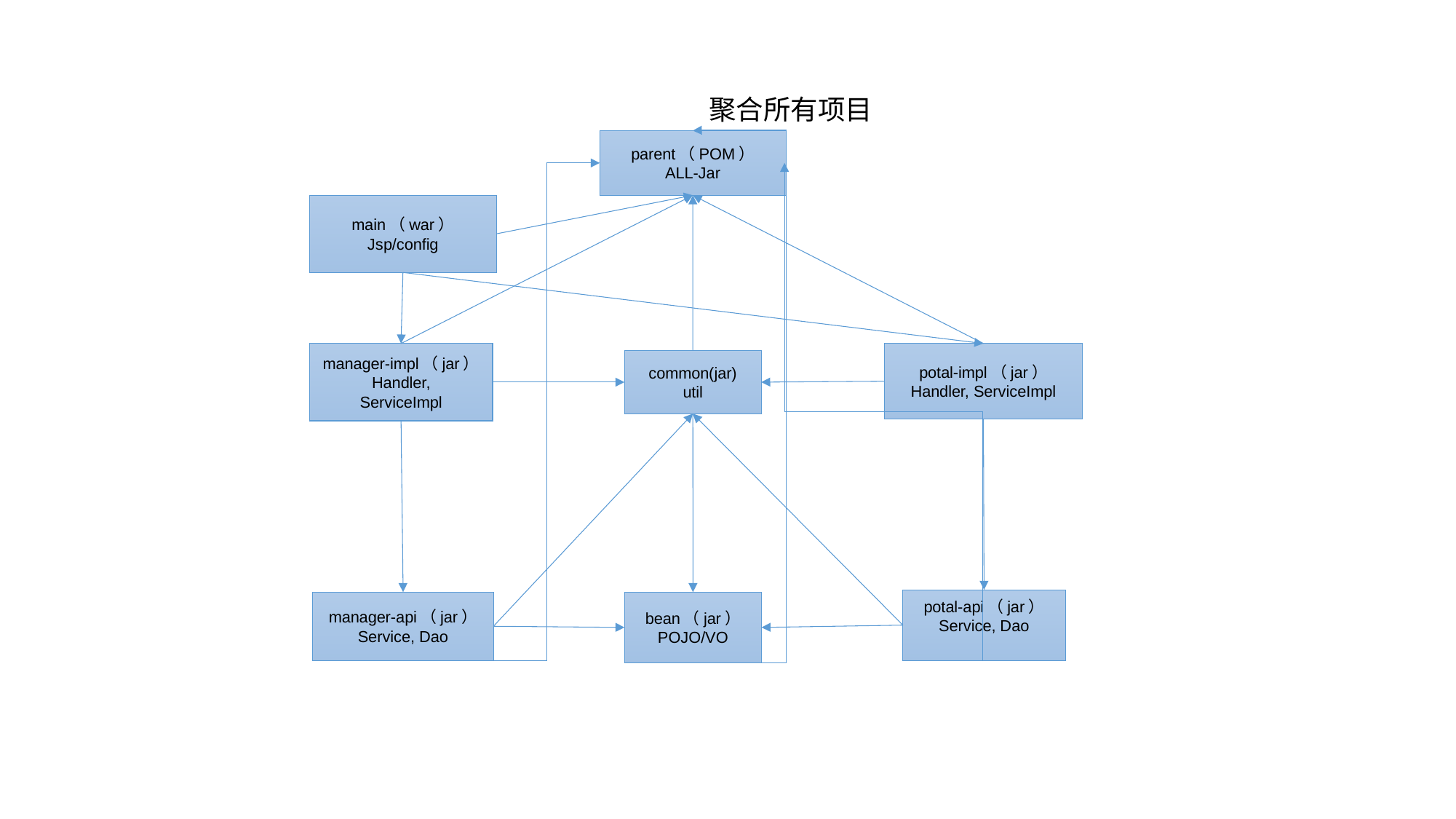

聚合所有项目
parent（POM）
ALL-Jar
main（war）
Jsp/config
manager-impl（jar）
Handler,
ServiceImpl
potal-impl（jar）
Handler, ServiceImpl
common(jar)
util
potal-api（jar）
Service, Dao

manager-api（jar）
Service, Dao
bean（jar）
POJO/VO